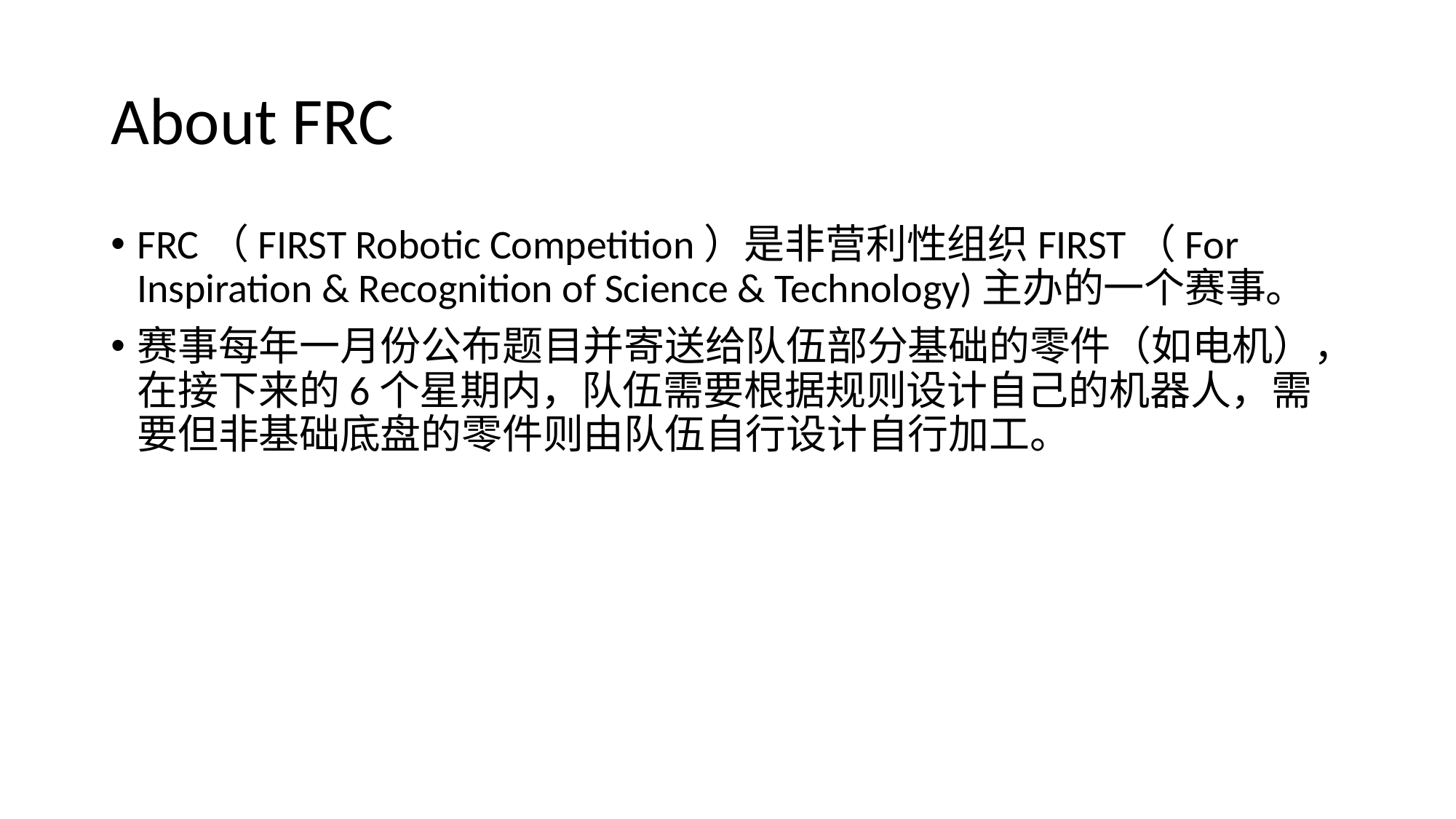

# About FRC
FRC（FIRST Robotic Competition）是非营利性组织FIRST（For Inspiration & Recognition of Science & Technology)主办的一个赛事。
赛事每年一月份公布题目并寄送给队伍部分基础的零件（如电机），在接下来的6个星期内，队伍需要根据规则设计自己的机器人，需要但非基础底盘的零件则由队伍自行设计自行加工。